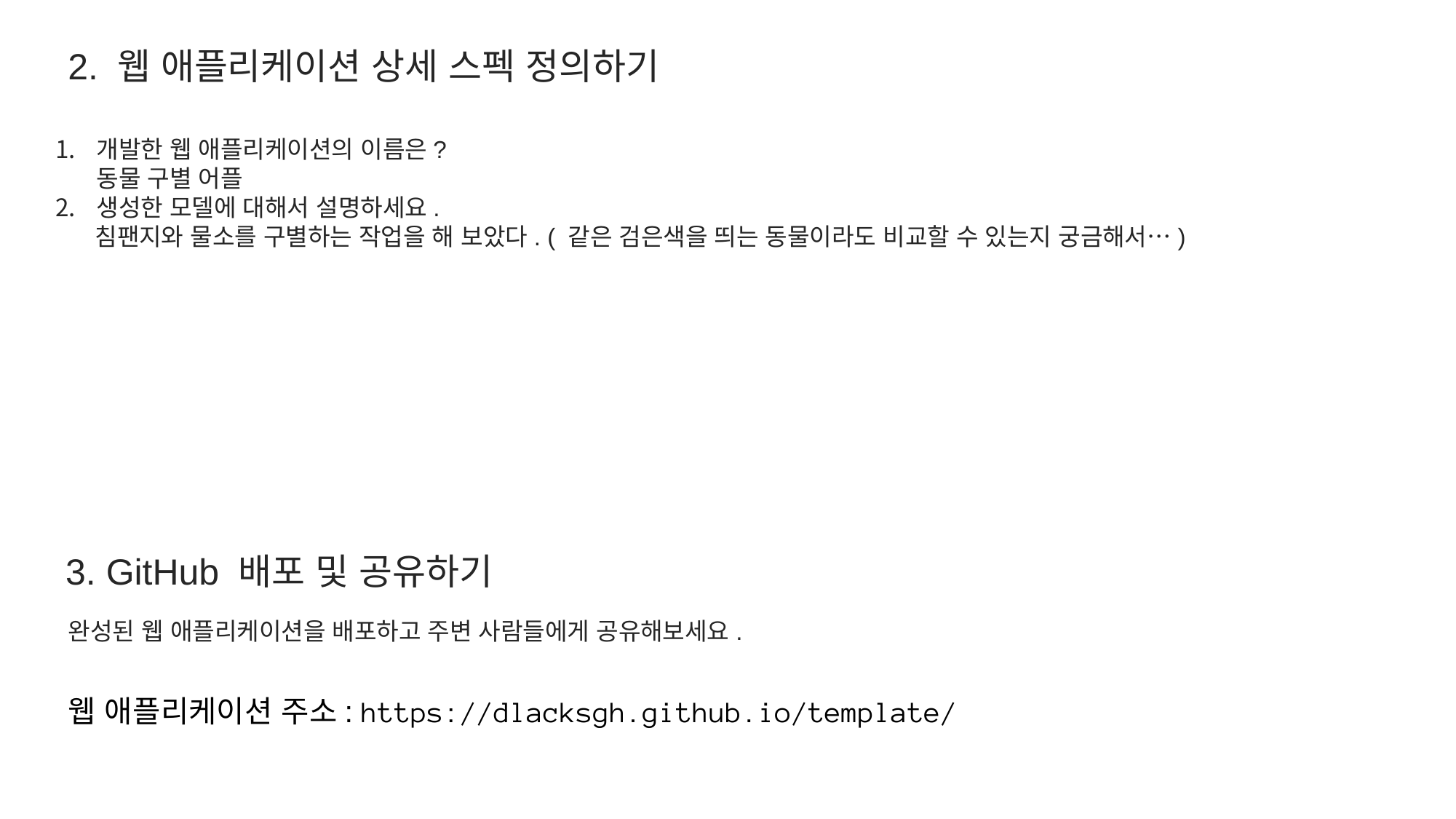

2. 웹 애플리케이션 상세 스펙 정의하기
개발한 웹 애플리케이션의 이름은?
동물 구별 어플
생성한 모델에 대해서 설명하세요.
     침팬지와 물소를 구별하는 작업을 해 보았다. ( 같은 검은색을 띄는 동물이라도 비교할 수 있는지 궁금해서…)
3. GitHub 배포 및 공유하기
완성된 웹 애플리케이션을 배포하고 주변 사람들에게 공유해보세요.
웹 애플리케이션 주소: https://dlacksgh.github.io/template/